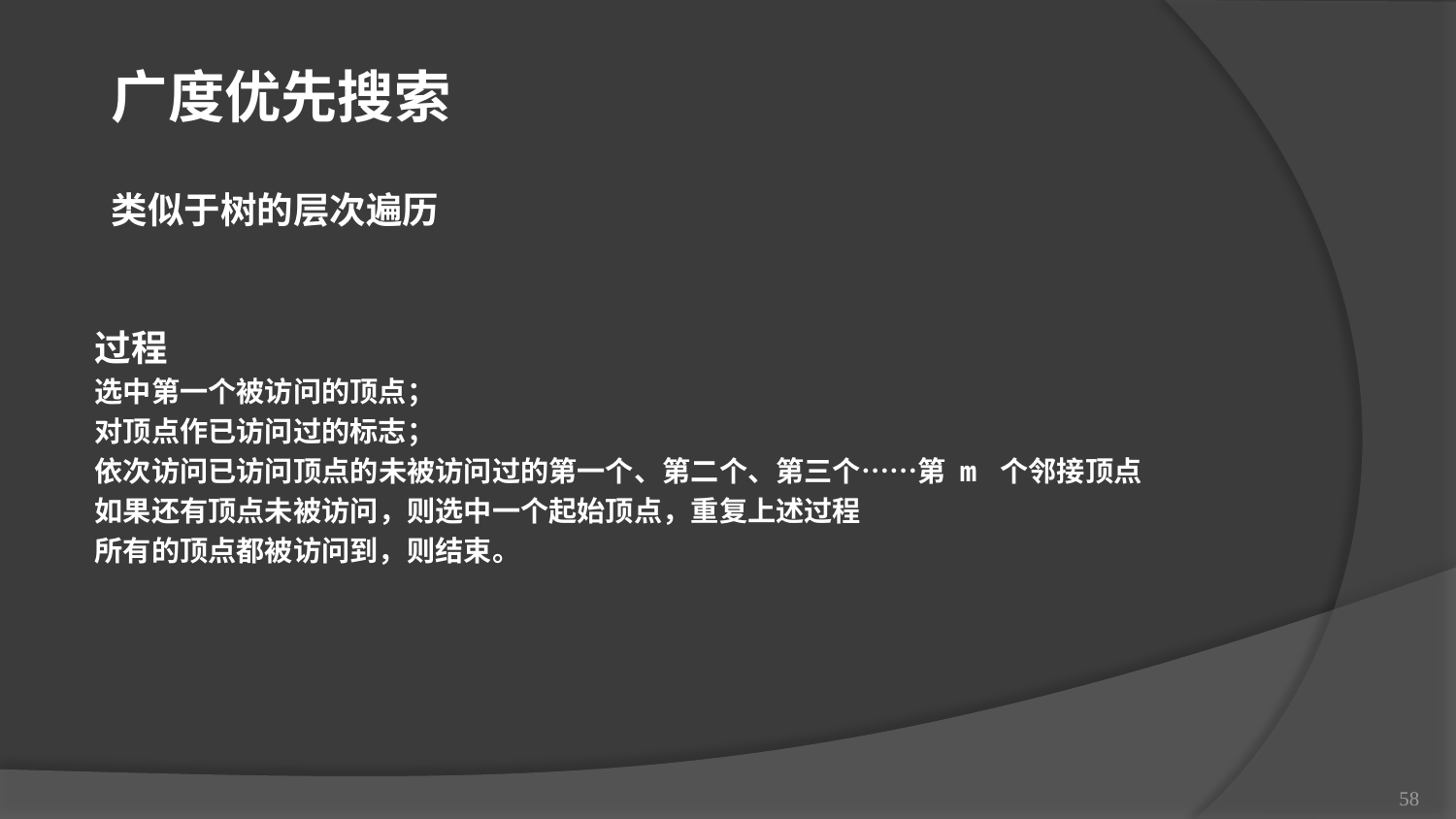

广度优先搜索
类似于树的层次遍历
过程
选中第一个被访问的顶点；
对顶点作已访问过的标志；
依次访问已访问顶点的未被访问过的第一个、第二个、第三个……第 m 个邻接顶点
如果还有顶点未被访问，则选中一个起始顶点，重复上述过程
所有的顶点都被访问到，则结束。
58